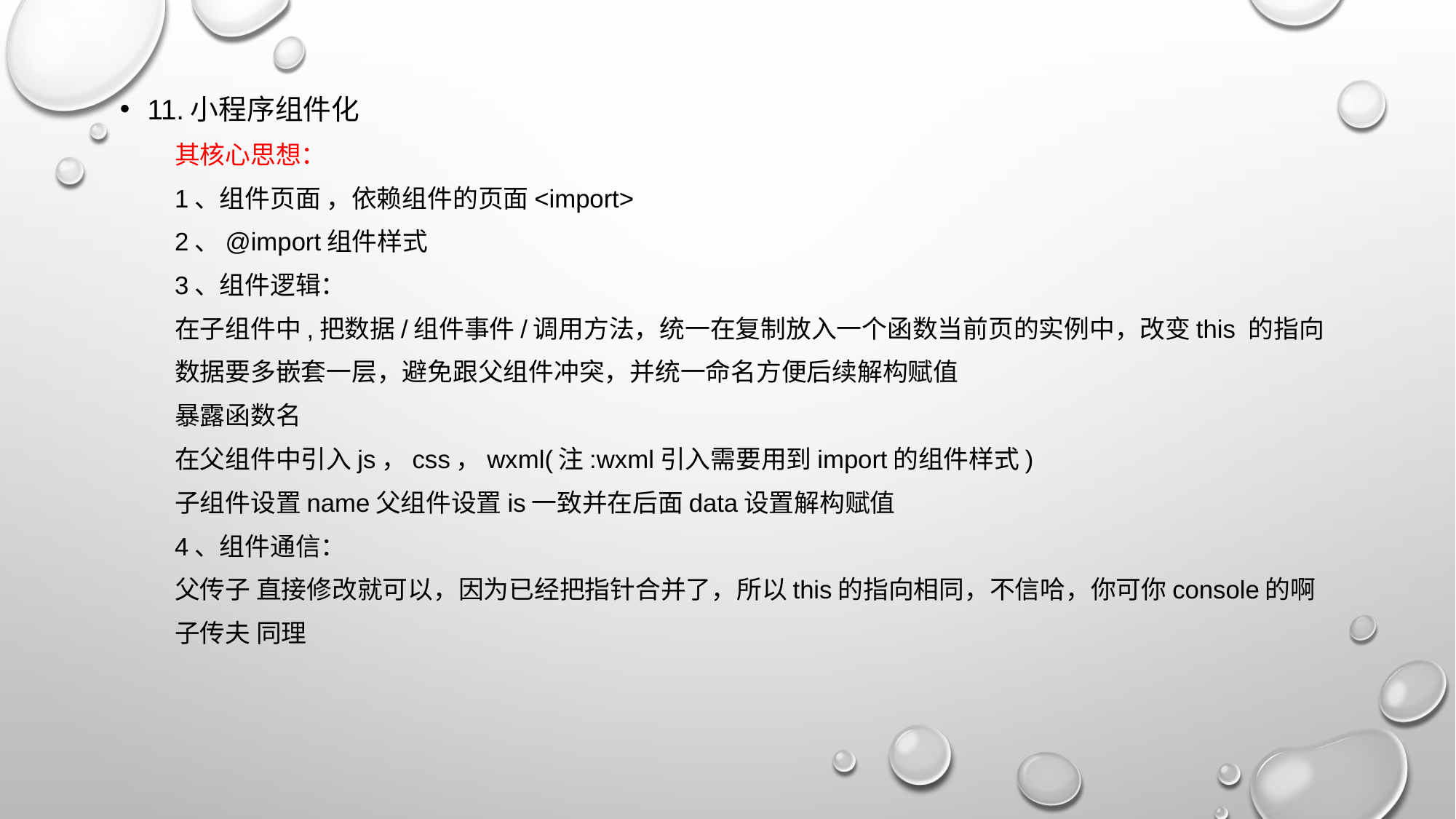

11.小程序组件化
其核心思想：
1、组件页面 ，依赖组件的页面<import>
2、@import组件样式
3、组件逻辑：
在子组件中,把数据/组件事件/调用方法，统一在复制放入一个函数当前页的实例中，改变this 的指向
数据要多嵌套一层，避免跟父组件冲突，并统一命名方便后续解构赋值
暴露函数名
在父组件中引入js，css，wxml(注:wxml引入需要用到import的组件样式)
子组件设置name父组件设置is一致并在后面data设置解构赋值
4、组件通信：
父传子 直接修改就可以，因为已经把指针合并了，所以this的指向相同，不信哈，你可你console的啊
子传夫 同理